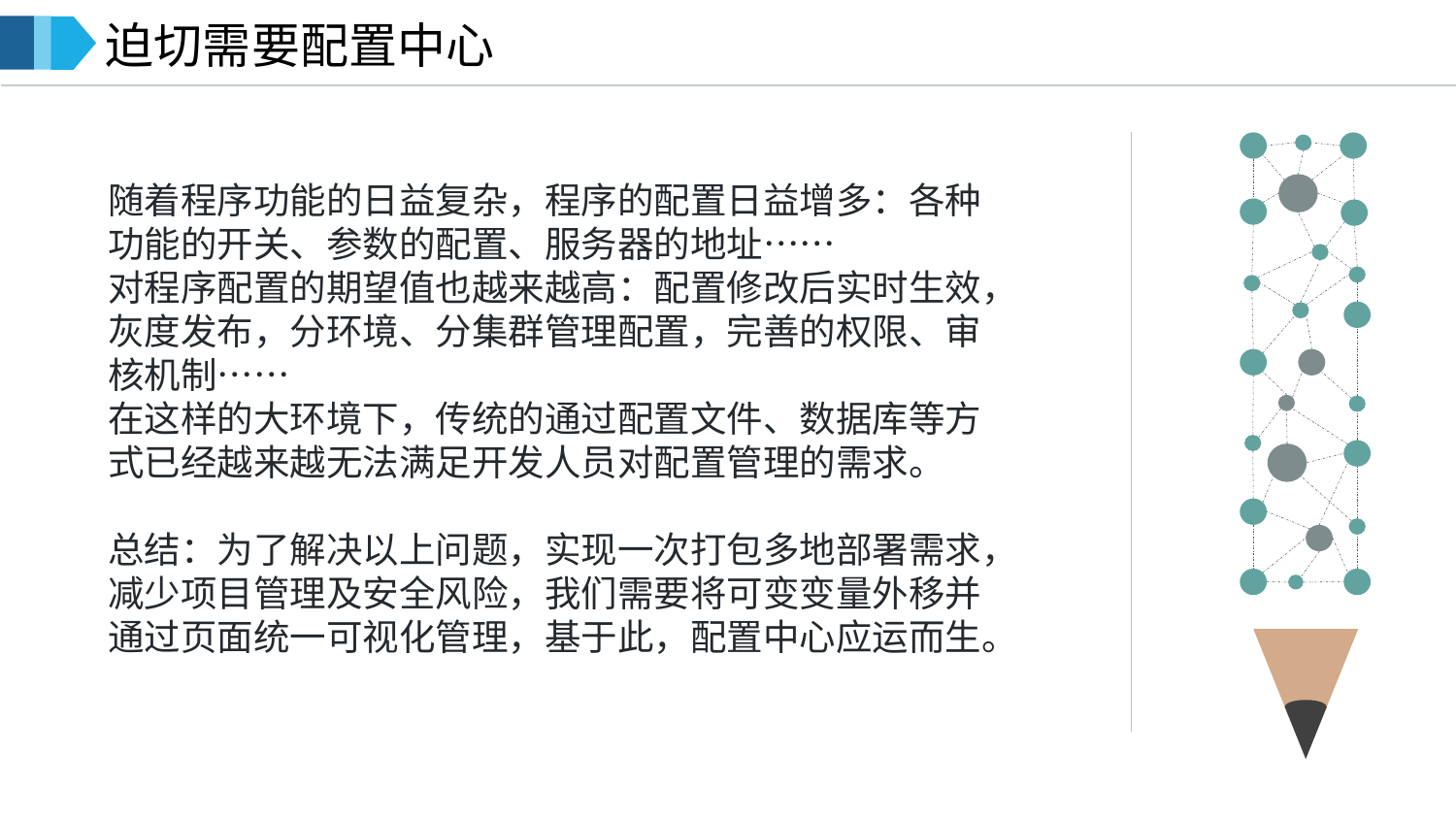

迫切需要配置中心
随着程序功能的日益复杂，程序的配置日益增多：各种功能的开关、参数的配置、服务器的地址……
对程序配置的期望值也越来越高：配置修改后实时生效，灰度发布，分环境、分集群管理配置，完善的权限、审核机制……
在这样的大环境下，传统的通过配置文件、数据库等方式已经越来越无法满足开发人员对配置管理的需求。

总结：为了解决以上问题，实现一次打包多地部署需求，减少项目管理及安全风险，我们需要将可变变量外移并通过页面统一可视化管理，基于此，配置中心应运而生。